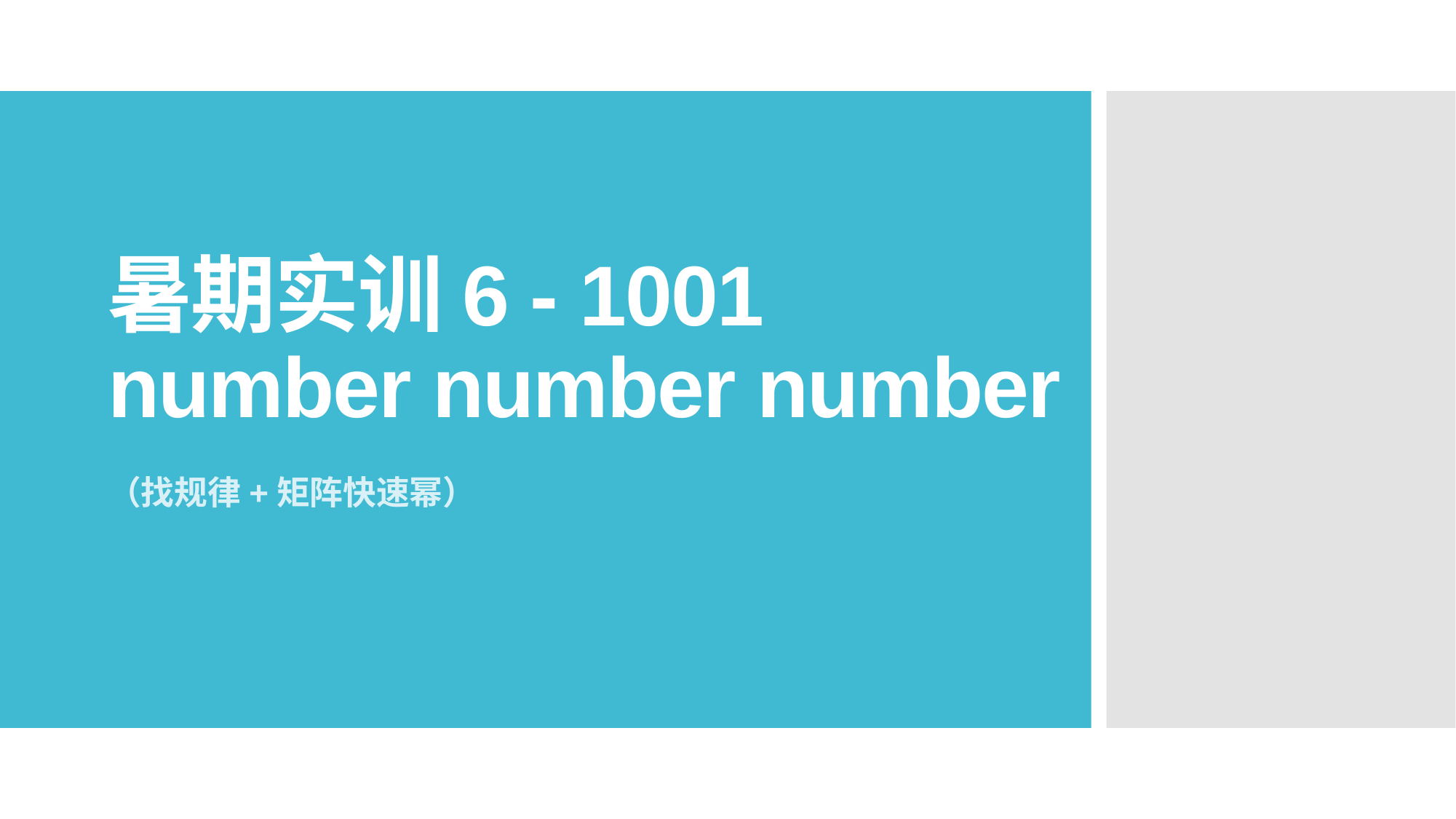

# 暑期实训6 - 1001 number number number
（找规律+矩阵快速幂）